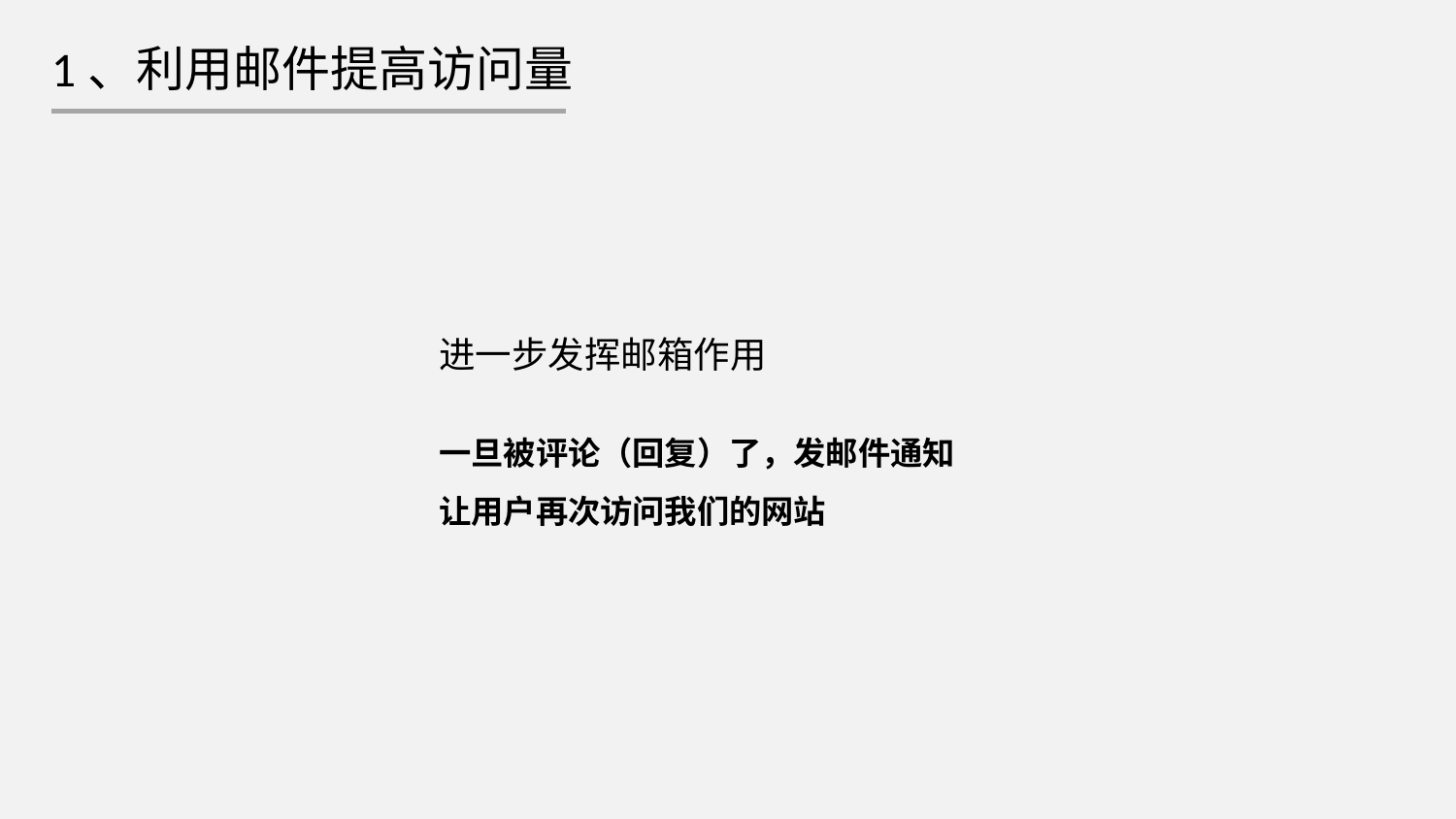

1、利用邮件提高访问量
进一步发挥邮箱作用

一旦被评论（回复）了，发邮件通知
让用户再次访问我们的网站